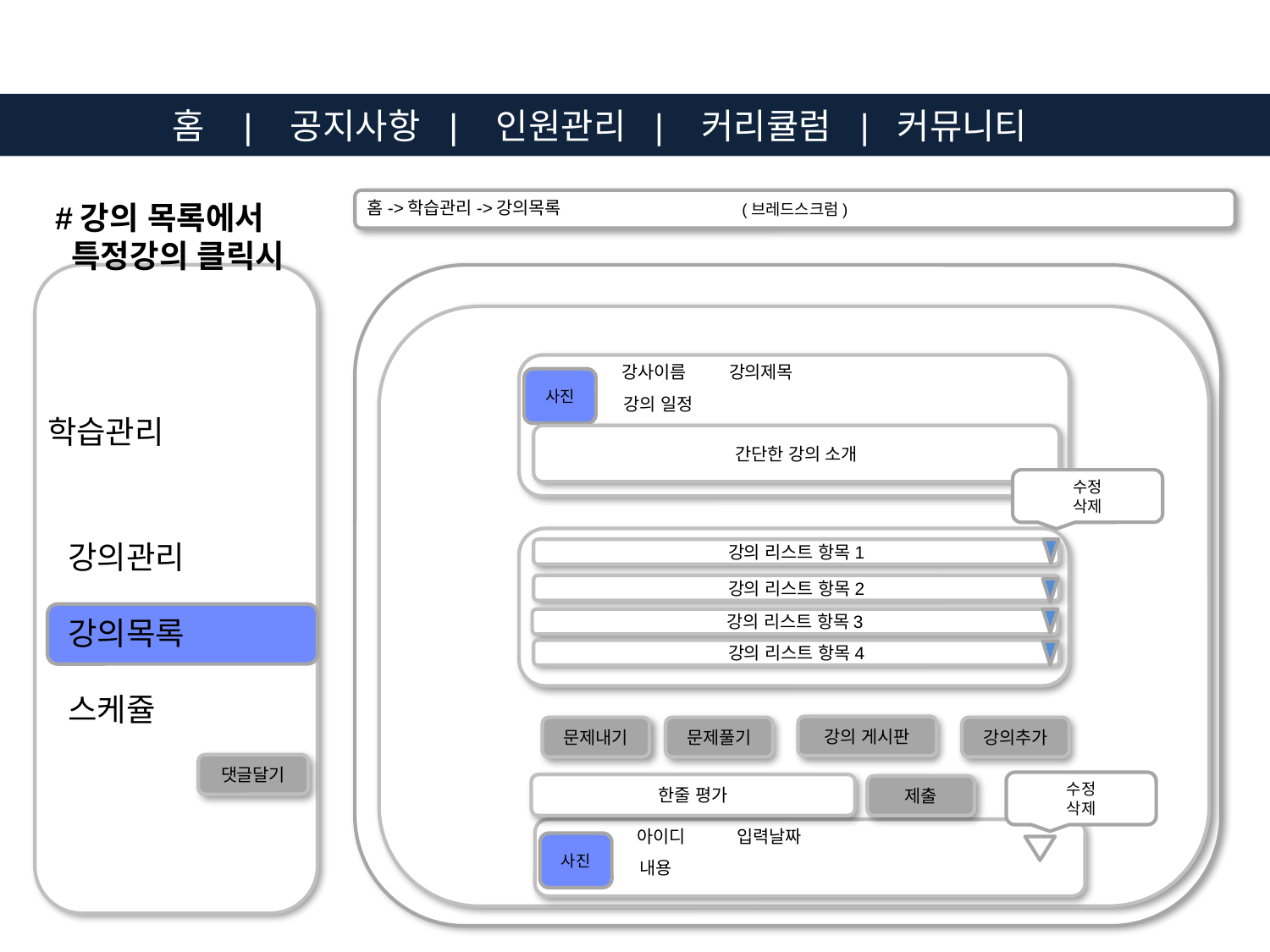

홈   |   공지사항  |   인원관리  |   커리큘럼  |  커뮤니티
(브레드스크럼)
홈->학습관리->강의목록
#강의 목록에서
 특정강의 클릭시

강사이름
 강의제목
사진
강의 일정
학습관리
간단한 강의 소개
수정
삭제

강의관리

강의목록

스케쥴

강의 리스트 항목1

강의 리스트 항목2

강의 리스트 항목3

강의 리스트 항목4

강의 게시판
문제내기
문제풀기
강의추가
댓글달기
수정
삭제
한줄 평가
제출

아이디
입력날짜
사진

내용